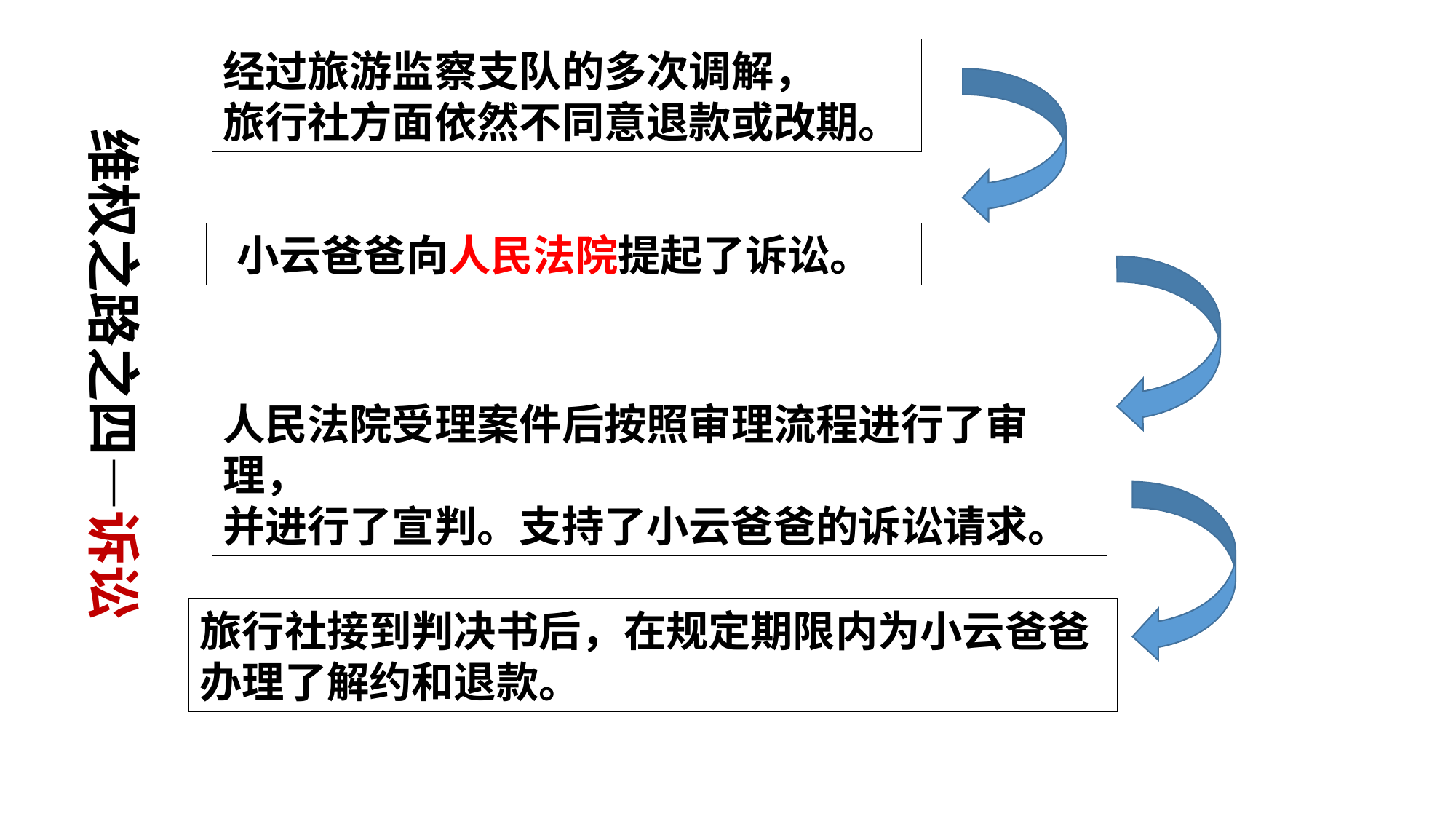

经过旅游监察支队的多次调解，
旅行社方面依然不同意退款或改期。

维权之路之四—诉讼
 小云爸爸向人民法院提起了诉讼。

人民法院受理案件后按照审理流程进行了审理，
并进行了宣判。支持了小云爸爸的诉讼请求。

旅行社接到判决书后，在规定期限内为小云爸爸
办理了解约和退款。